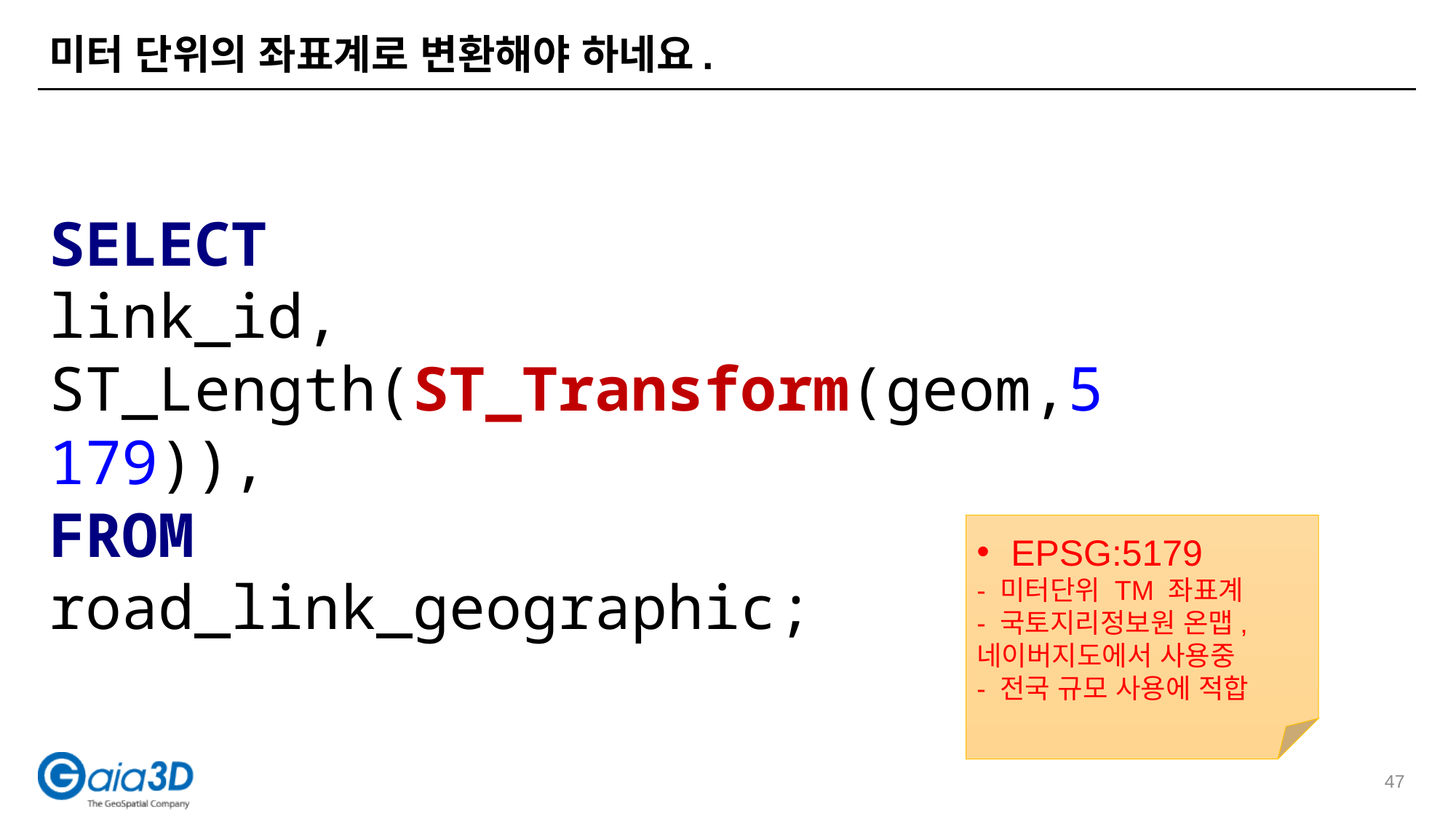

# 미터 단위의 좌표계로 변환해야 하네요.
SELECT
link_id,
ST_Length(ST_Transform(geom,5179)),
FROM
road_link_geographic;
EPSG:5179
- 미터단위 TM 좌표계
- 국토지리정보원 온맵, 네이버지도에서 사용중
- 전국 규모 사용에 적합
47